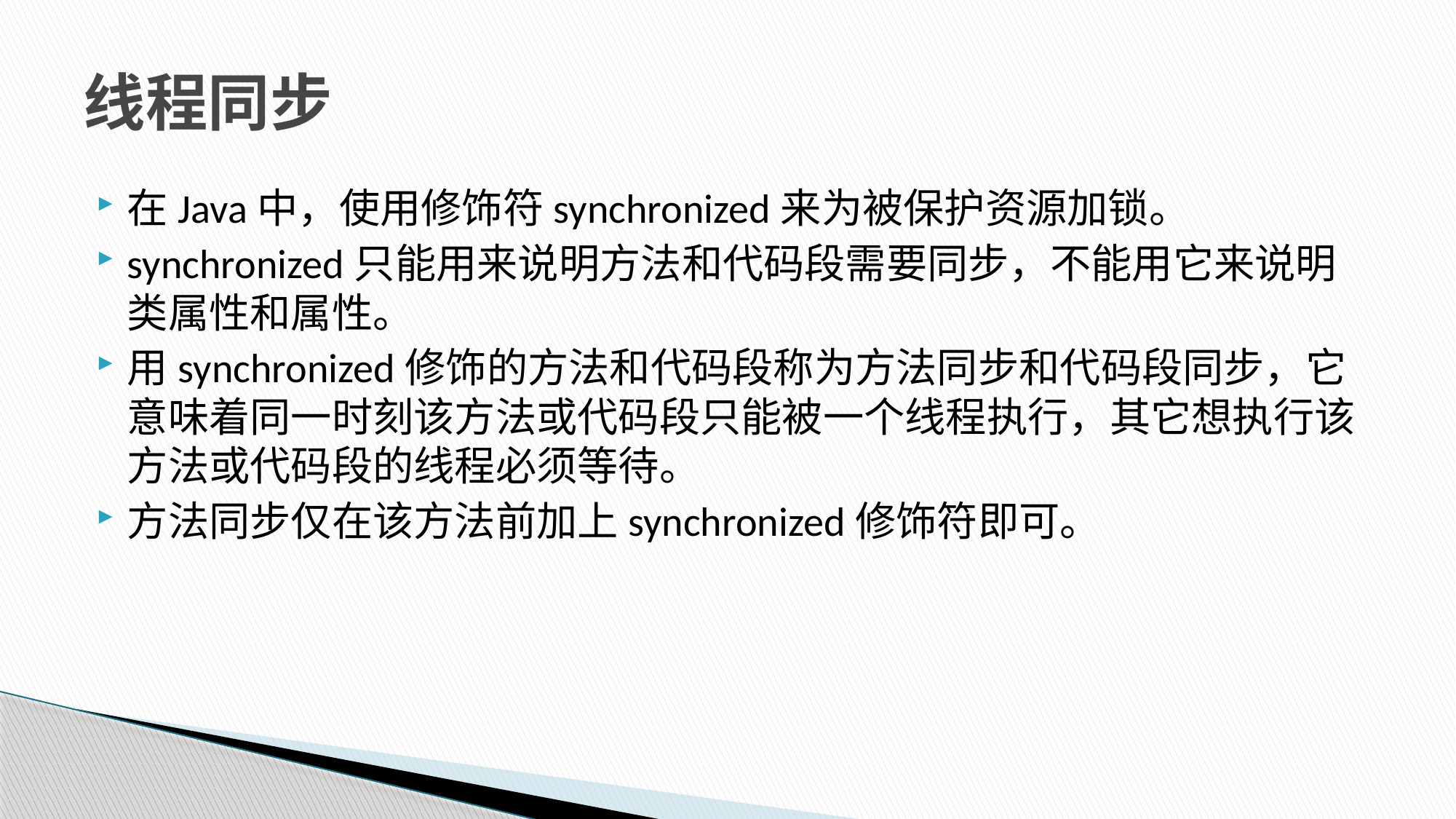

# 线程同步
在Java中，使用修饰符synchronized来为被保护资源加锁。
synchronized只能用来说明方法和代码段需要同步，不能用它来说明类属性和属性。
用synchronized修饰的方法和代码段称为方法同步和代码段同步，它意味着同一时刻该方法或代码段只能被一个线程执行，其它想执行该方法或代码段的线程必须等待。
方法同步仅在该方法前加上synchronized修饰符即可。